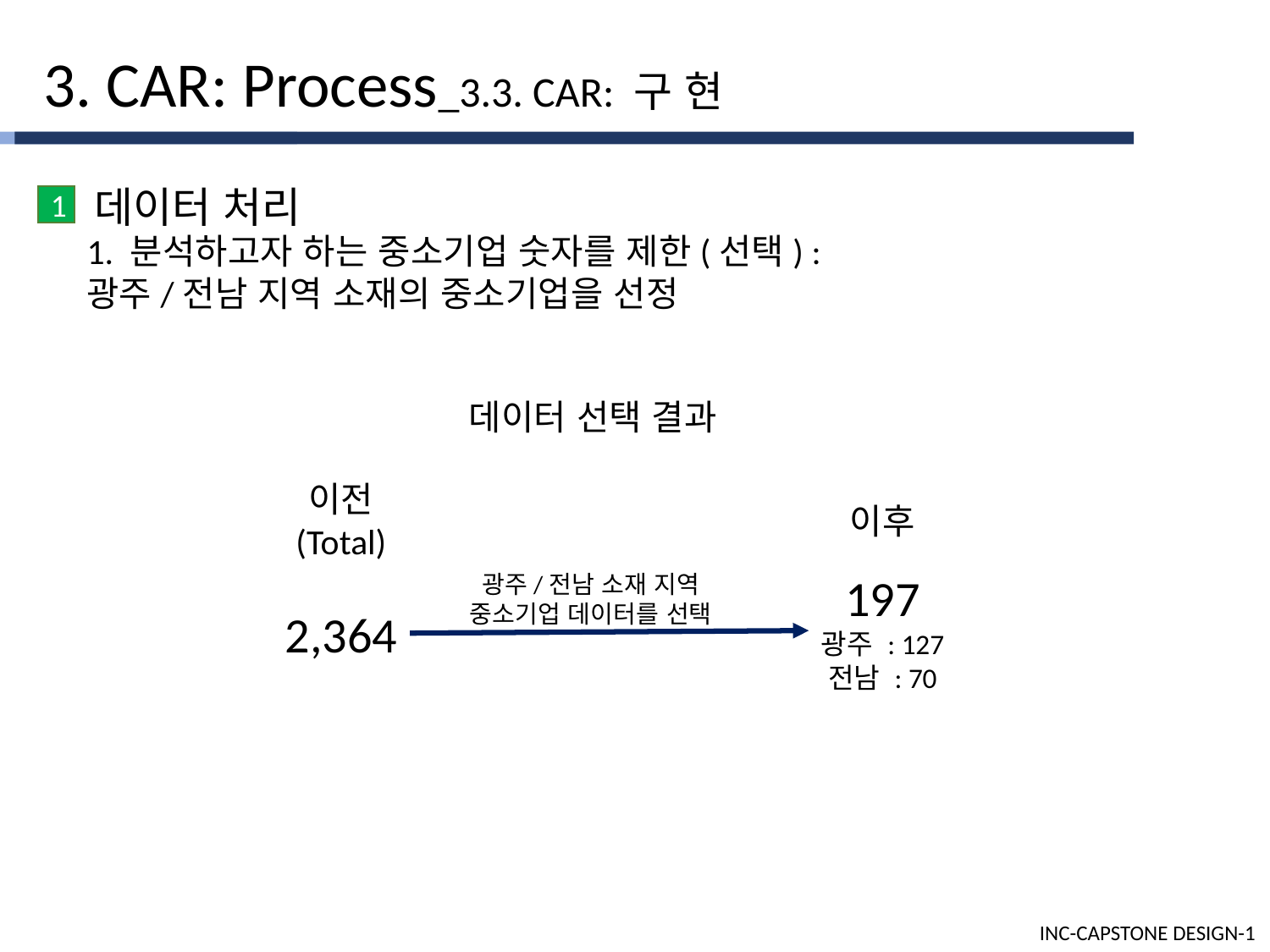

3. CAR: Process_3.3. CAR: 구 현

    데이터 처리
1
1. 분석하고자 하는 중소기업 숫자를 제한(선택) :
광주/전남 지역 소재의 중소기업을 선정
데이터 선택 결과
이전
(Total)
이후
197
광주 : 127
전남 : 70
광주/전남 소재 지역
중소기업 데이터를 선택
2,364